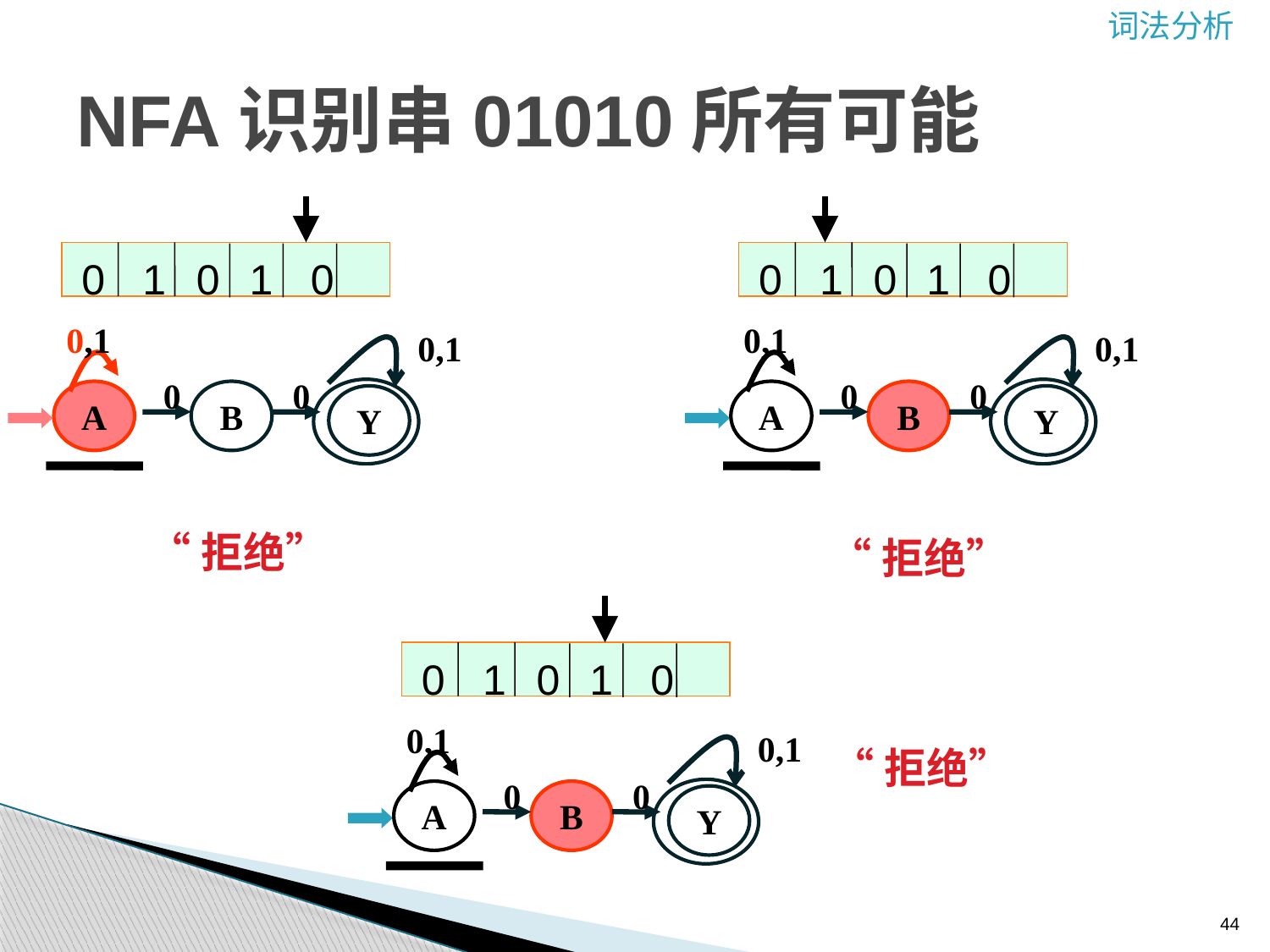

# NFA识别串01010所有可能

0
1
0
1
0
0,1
0,1

0
0

A
B
Y

0
1
0
1
0
0,1
0,1

0
0

A
B
Y

“拒绝”
“拒绝”

0
1
0
1
0
0,1
0,1

0
0

A
B
Y

“拒绝”
44